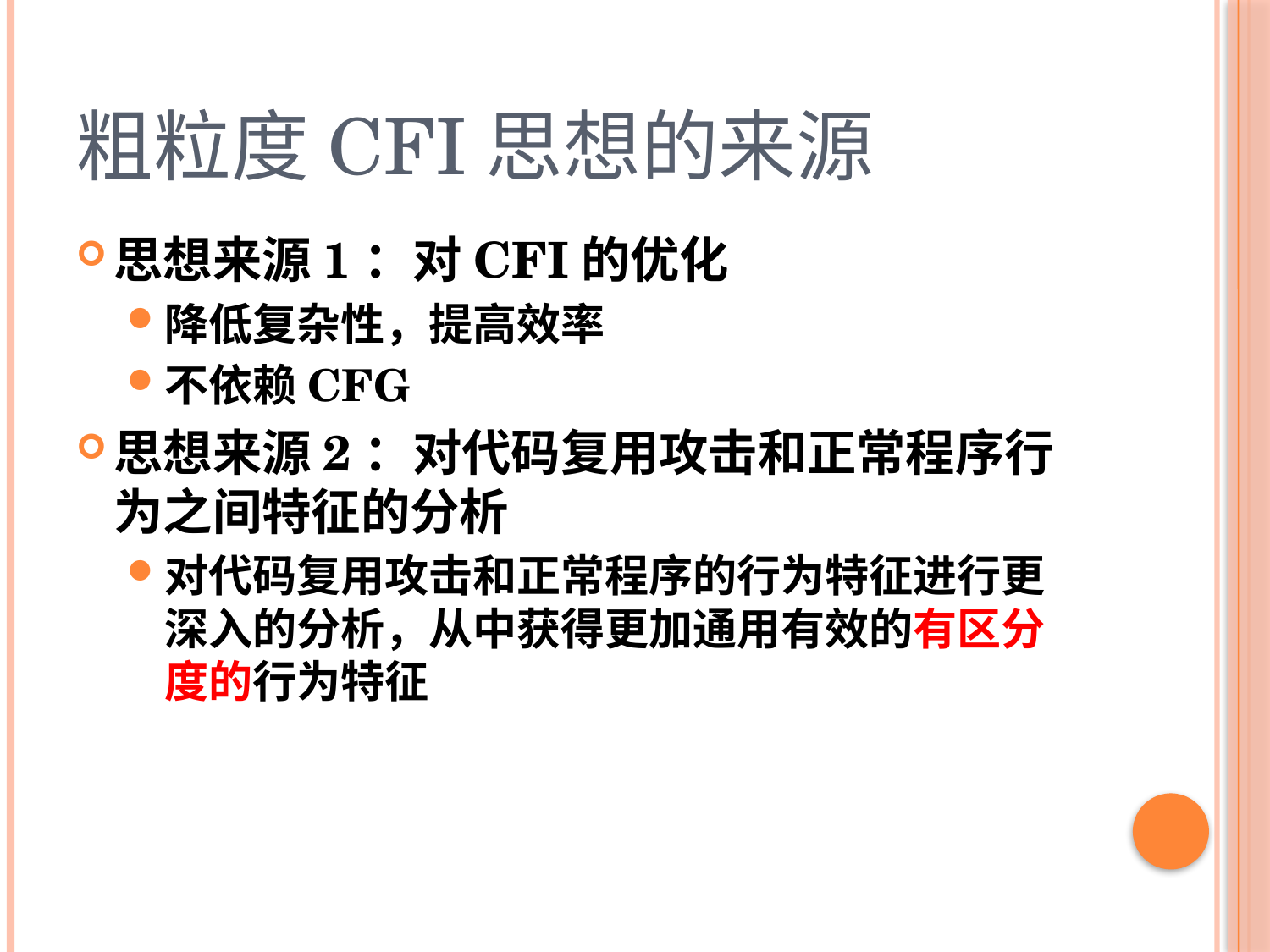

# 粗粒度CFI思想的来源
思想来源1：对CFI的优化
降低复杂性，提高效率
不依赖CFG
思想来源2：对代码复用攻击和正常程序行为之间特征的分析
对代码复用攻击和正常程序的行为特征进行更深入的分析，从中获得更加通用有效的有区分度的行为特征